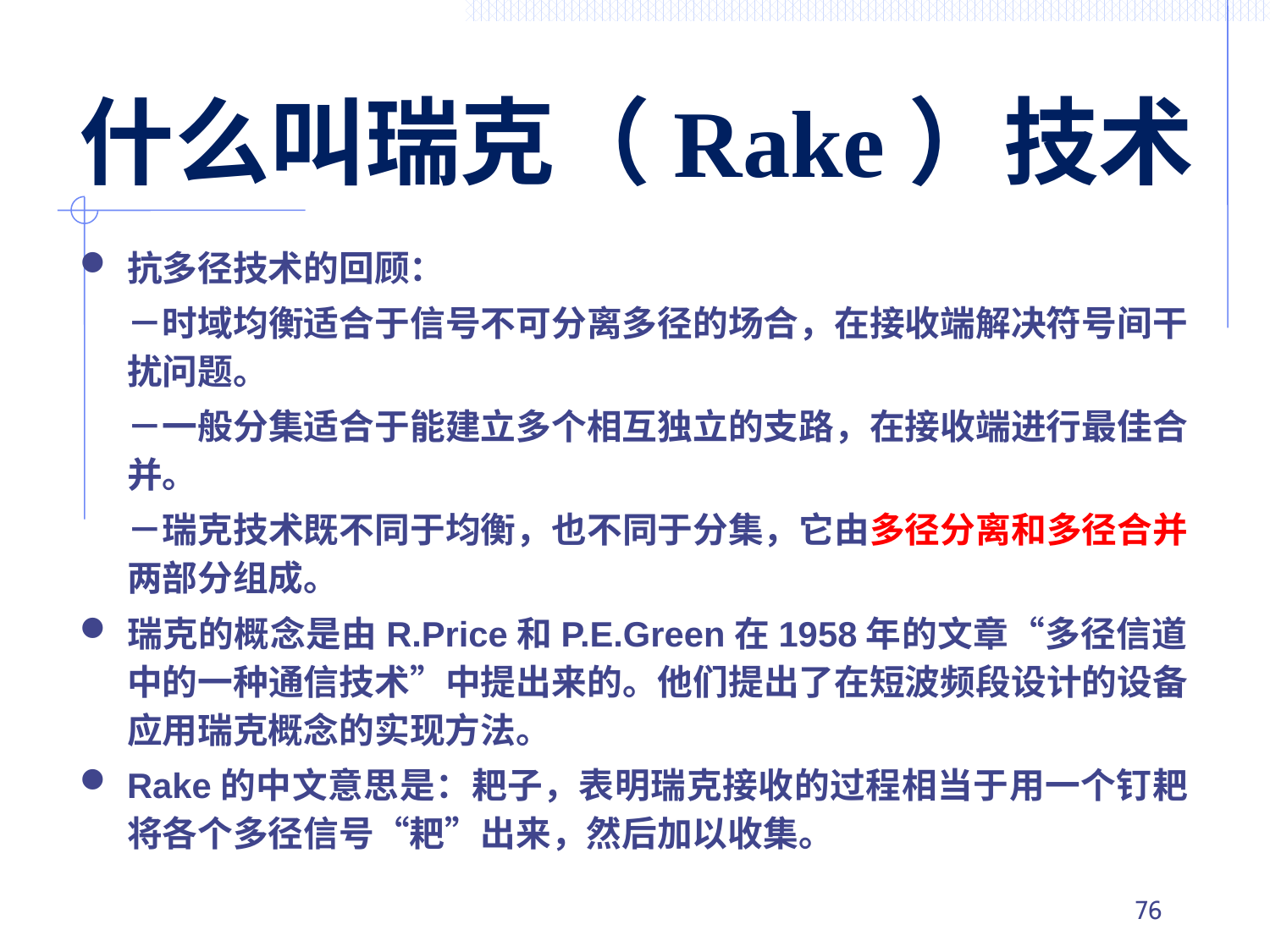

什么叫瑞克（Rake）技术
抗多径技术的回顾：
	－时域均衡适合于信号不可分离多径的场合，在接收端解决符号间干扰问题。
	－一般分集适合于能建立多个相互独立的支路，在接收端进行最佳合并。
	－瑞克技术既不同于均衡，也不同于分集，它由多径分离和多径合并两部分组成。
瑞克的概念是由R.Price和P.E.Green在1958年的文章“多径信道中的一种通信技术”中提出来的。他们提出了在短波频段设计的设备应用瑞克概念的实现方法。
Rake的中文意思是：耙子，表明瑞克接收的过程相当于用一个钉耙将各个多径信号“耙”出来，然后加以收集。
76